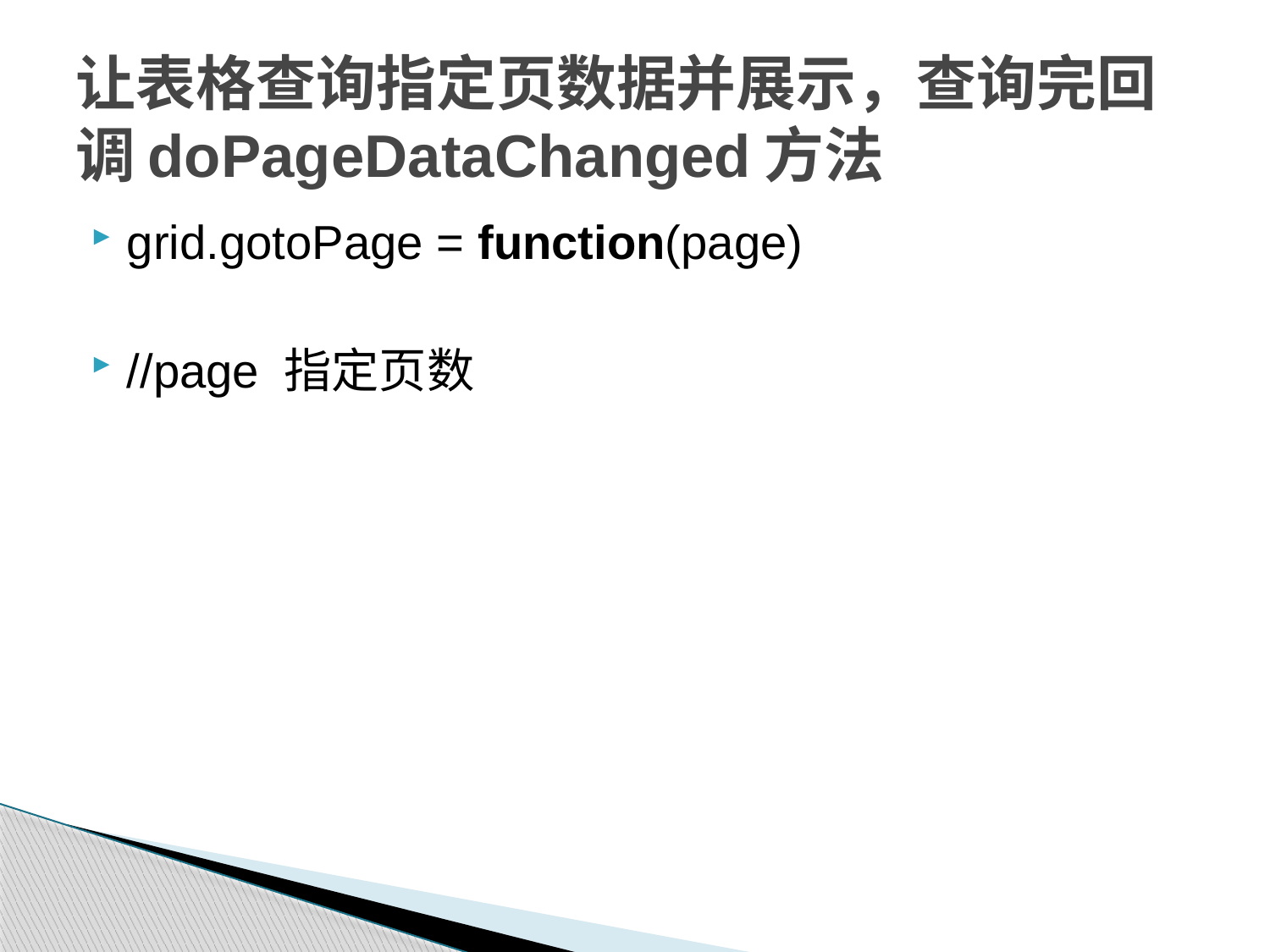

# 让表格查询指定页数据并展示，查询完回调doPageDataChanged方法
grid.gotoPage = function(page)

//page 指定页数